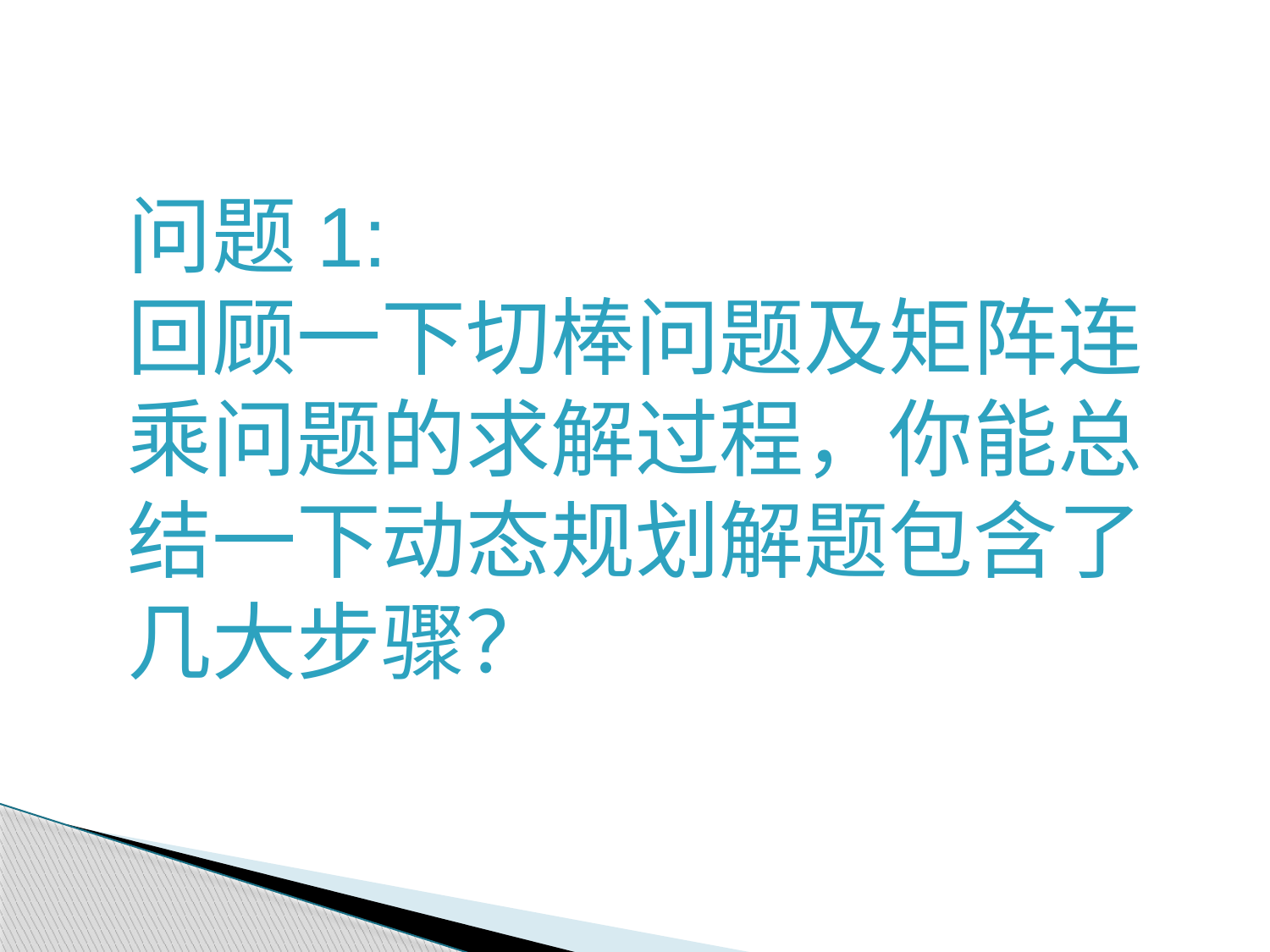

问题1:
回顾一下切棒问题及矩阵连乘问题的求解过程，你能总结一下动态规划解题包含了几大步骤？